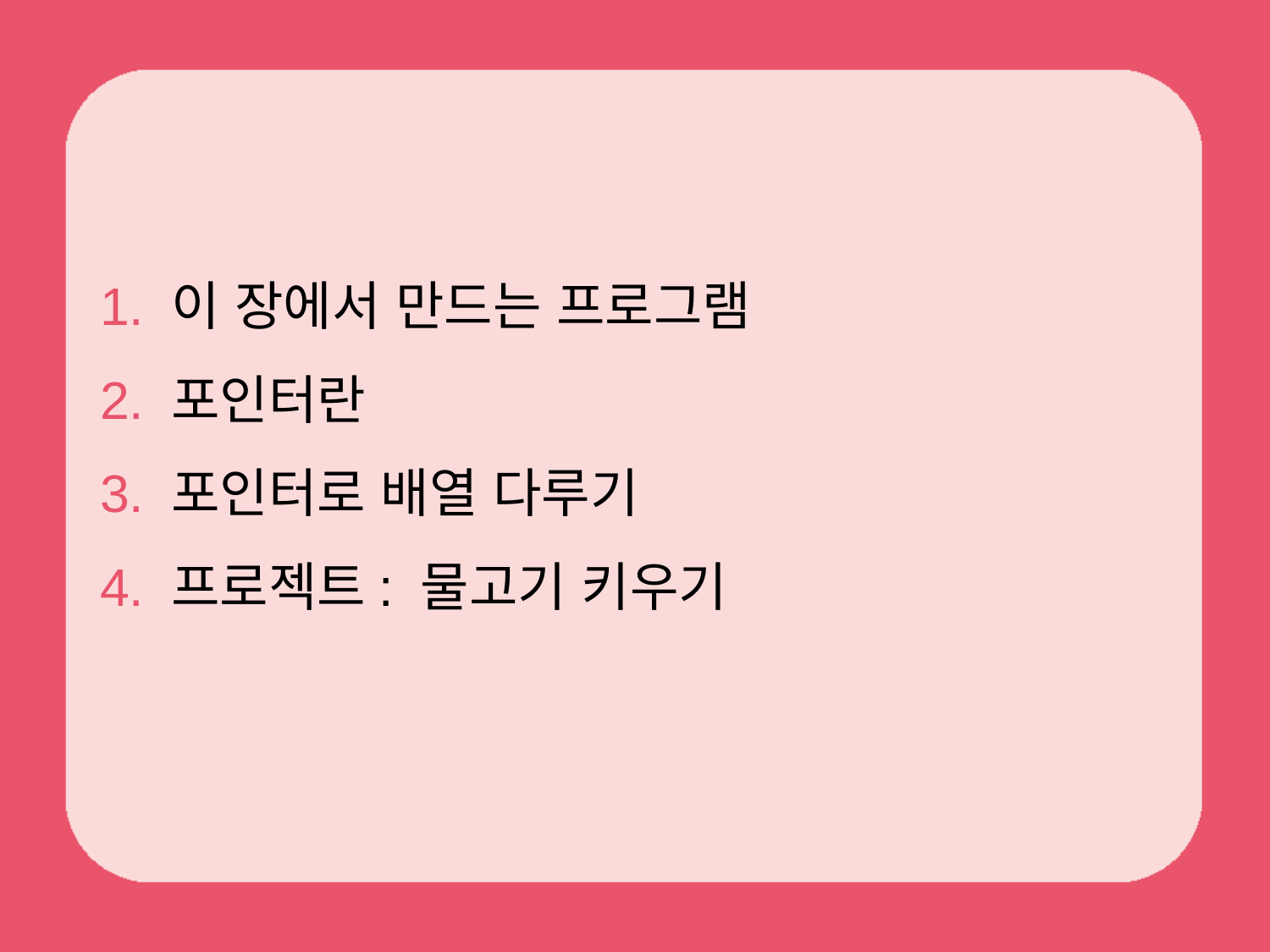

1. 이 장에서 만드는 프로그램
2. 포인터란
3. 포인터로 배열 다루기
4. 프로젝트: 물고기 키우기